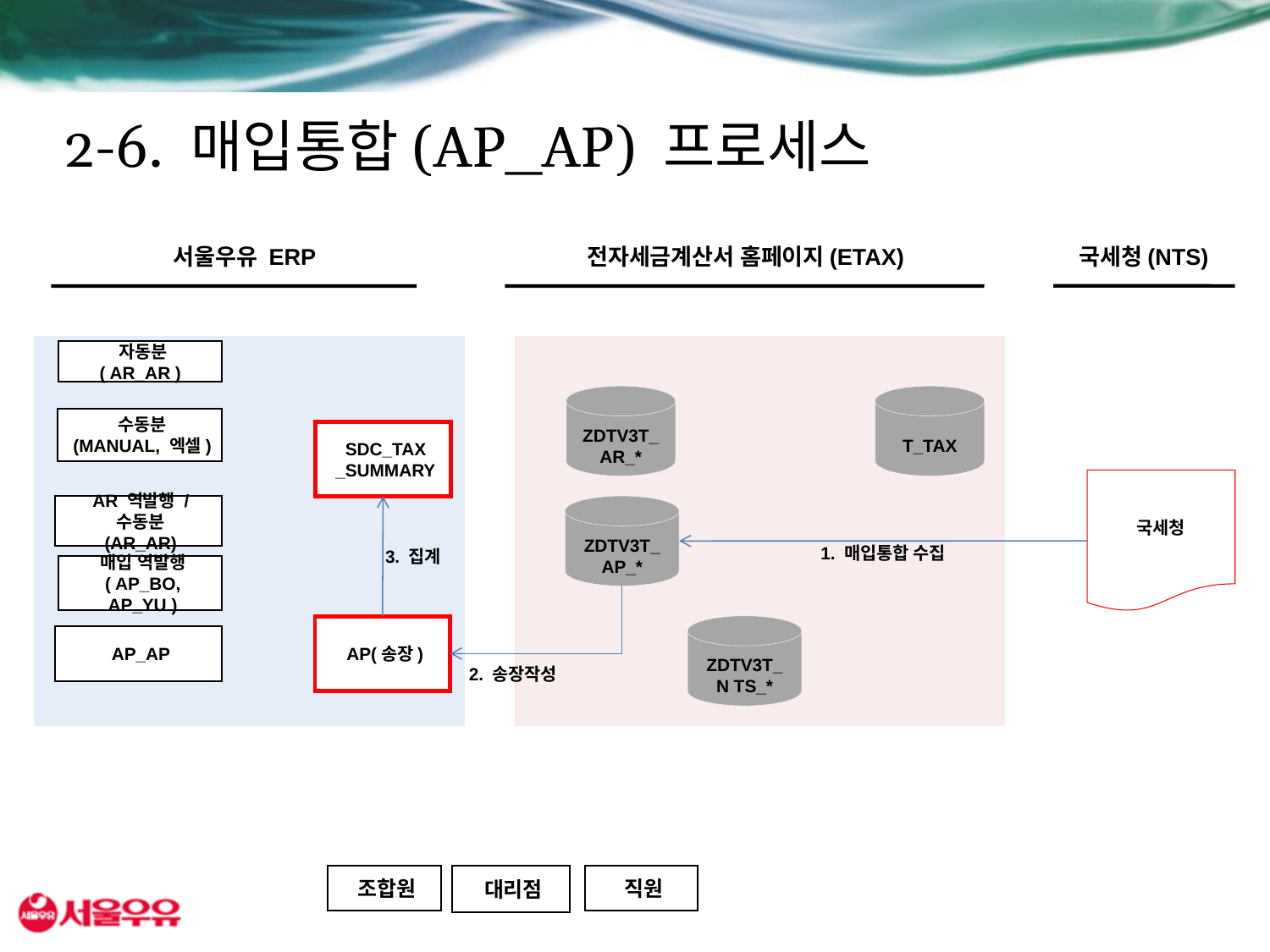

# 2-6. 매입통합(AP_AP) 프로세스
국세청(NTS)

서울우유 ERP

전자세금계산서 홈페이지(ETAX)

자동분
( AR_AR )
ZDTV3T_
AR_*
T_TAX
수동분
(MANUAL, 엑셀)
SDC_TAX
_SUMMARY
국세청
ZDTV3T_
AP_*
AR 역발행 / 수동분
(AR_AR)
1. 매입통합 수집
3. 집계
매입 역발행
( AP_BO, AP_YU )
ZDTV3T_
N TS_*
AP(송장)
AP_AP
2. 송장작성
직원
조합원
대리점